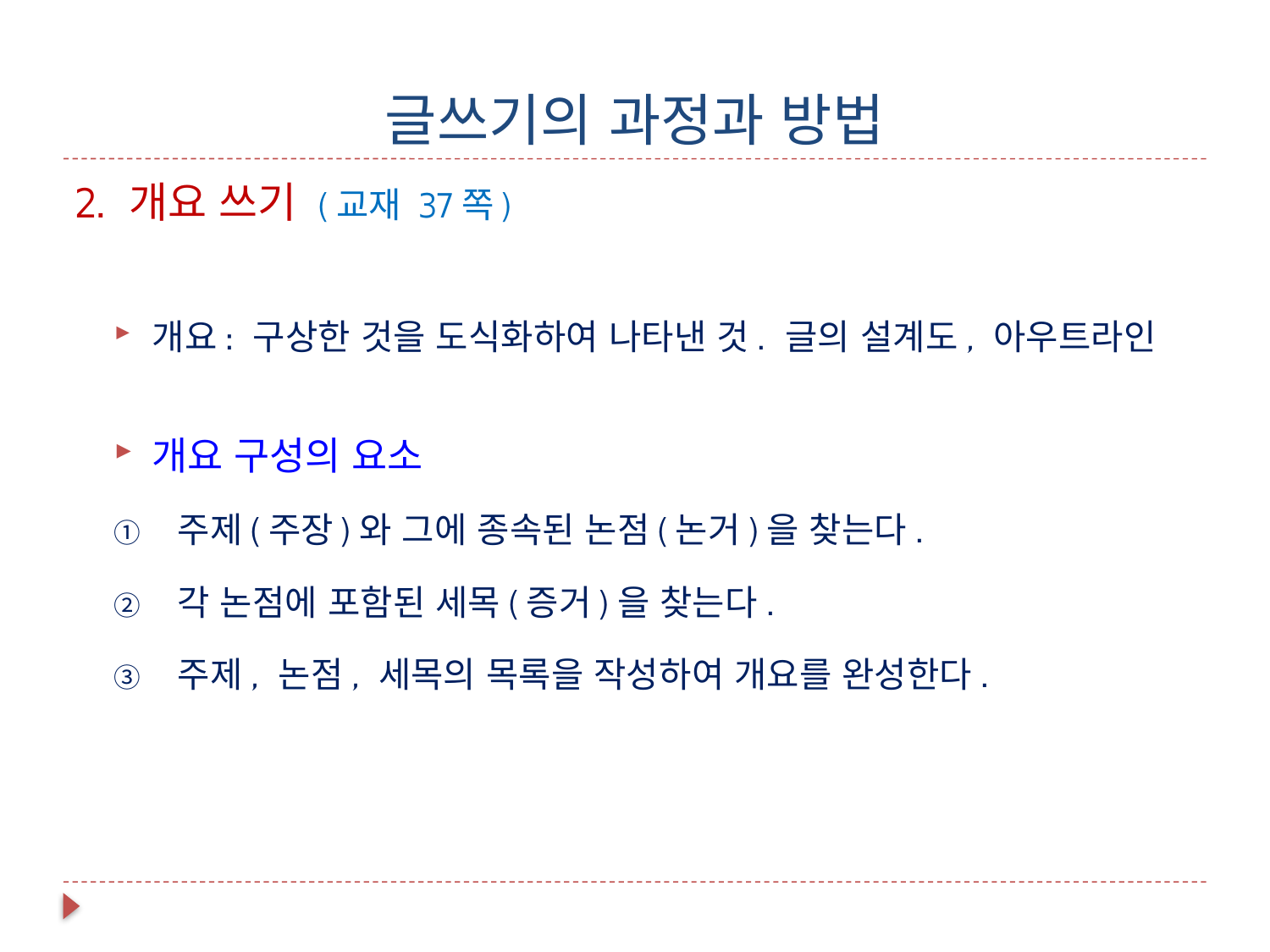

# 글쓰기의 과정과 방법
2. 개요 쓰기 (교재 37쪽)

개요: 구상한 것을 도식화하여 나타낸 것. 글의 설계도, 아우트라인

개요 구성의 요소
주제(주장)와 그에 종속된 논점(논거)을 찾는다.
각 논점에 포함된 세목(증거)을 찾는다.
주제, 논점, 세목의 목록을 작성하여 개요를 완성한다.